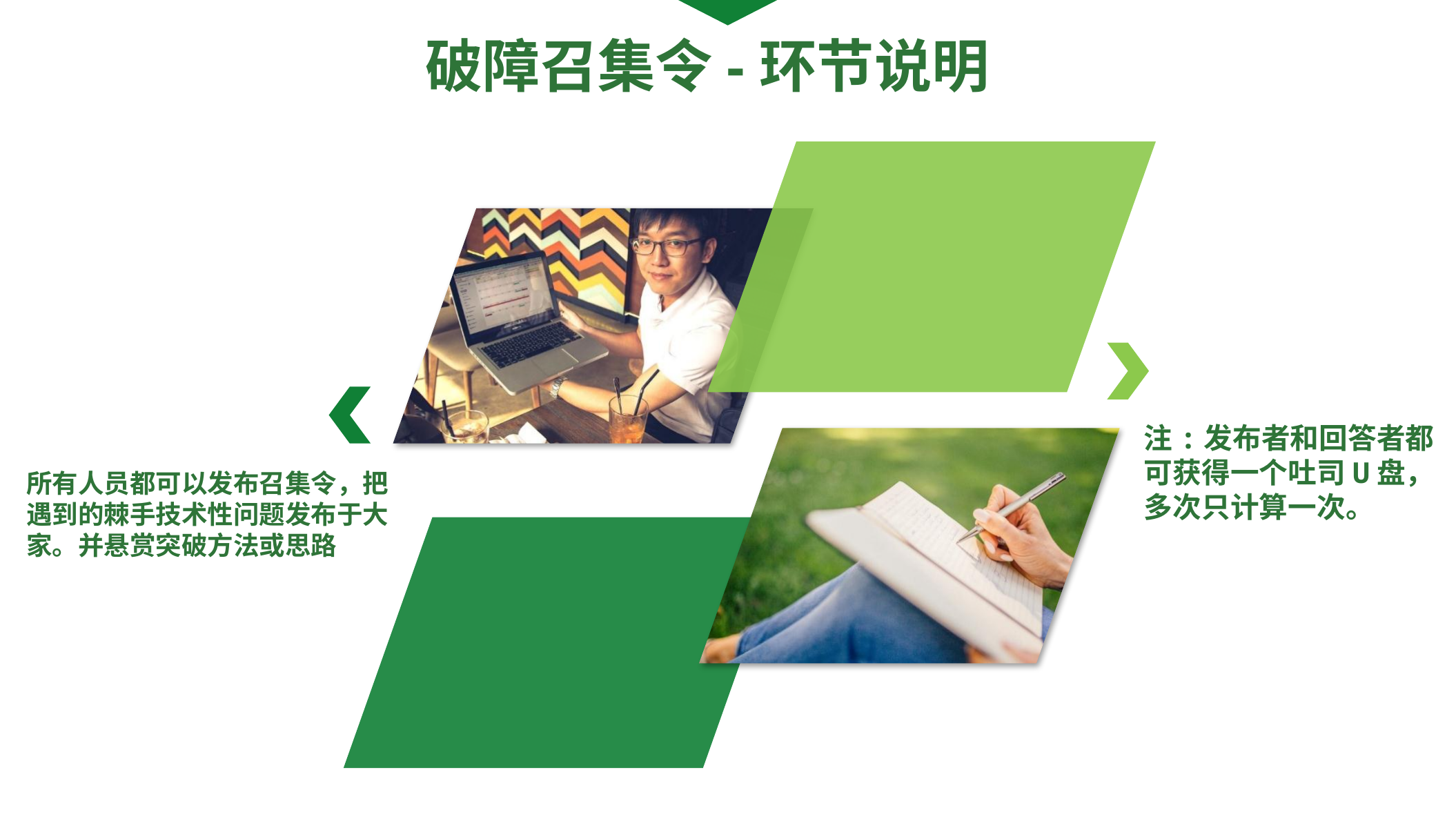

破障召集令-环节说明

注:发布者和回答者都可获得一个吐司U盘，多次只计算一次。

所有人员都可以发布召集令，把遇到的棘手技术性问题发布于大家。并悬赏突破方法或思路